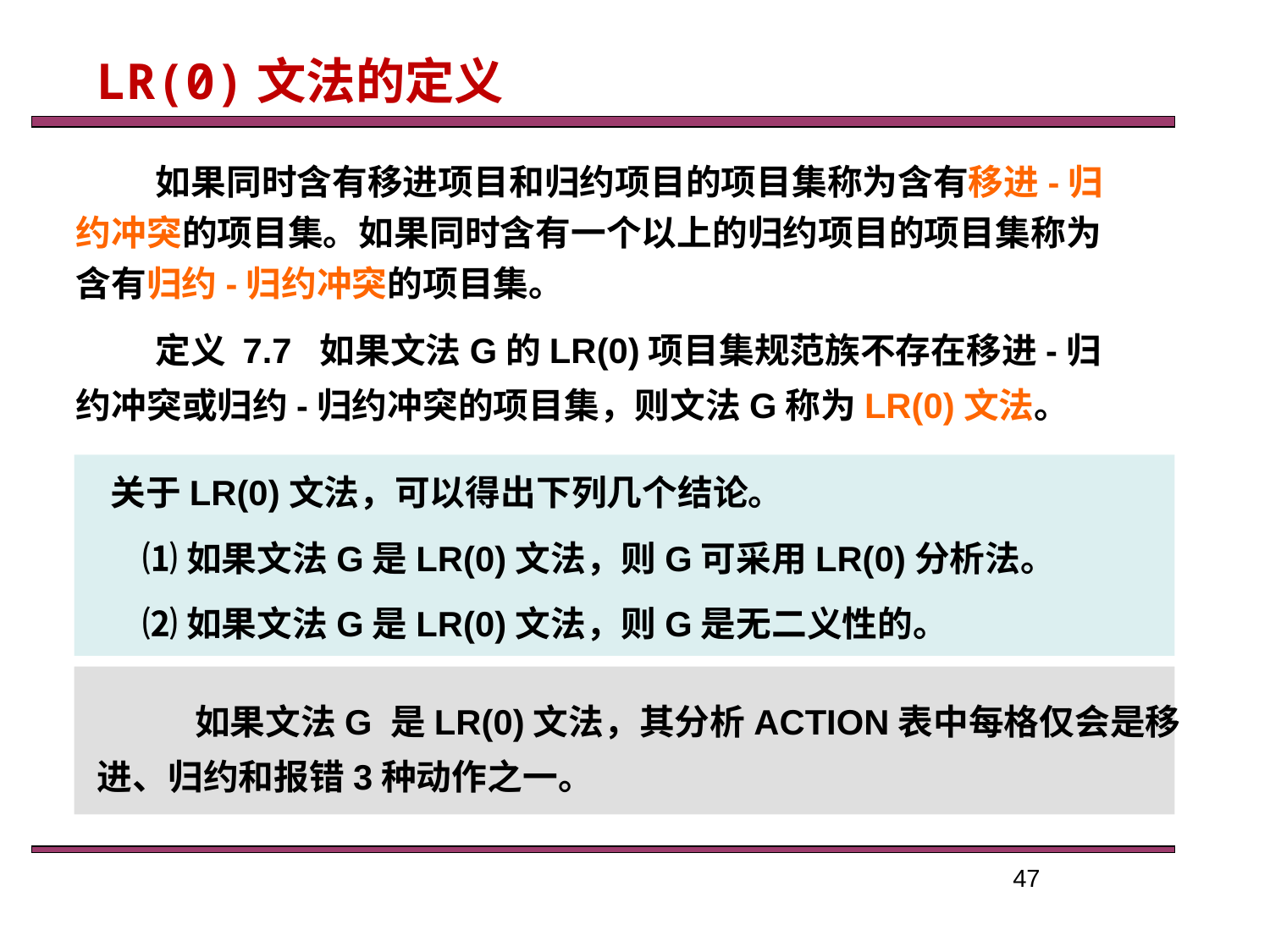

LR(0)文法的定义
如果同时含有移进项目和归约项目的项目集称为含有移进-归约冲突的项目集。如果同时含有一个以上的归约项目的项目集称为含有归约-归约冲突的项目集。
定义 7.7  如果文法G的LR(0)项目集规范族不存在移进-归约冲突或归约-归约冲突的项目集，则文法G称为LR(0)文法。
关于LR(0)文法，可以得出下列几个结论。
    ⑴如果文法G是LR(0)文法，则G可采用LR(0)分析法。
    ⑵如果文法G是LR(0)文法，则G是无二义性的。

如果文法G 是LR(0)文法，其分析ACTION表中每格仅会是移进、归约和报错3种动作之一。
47